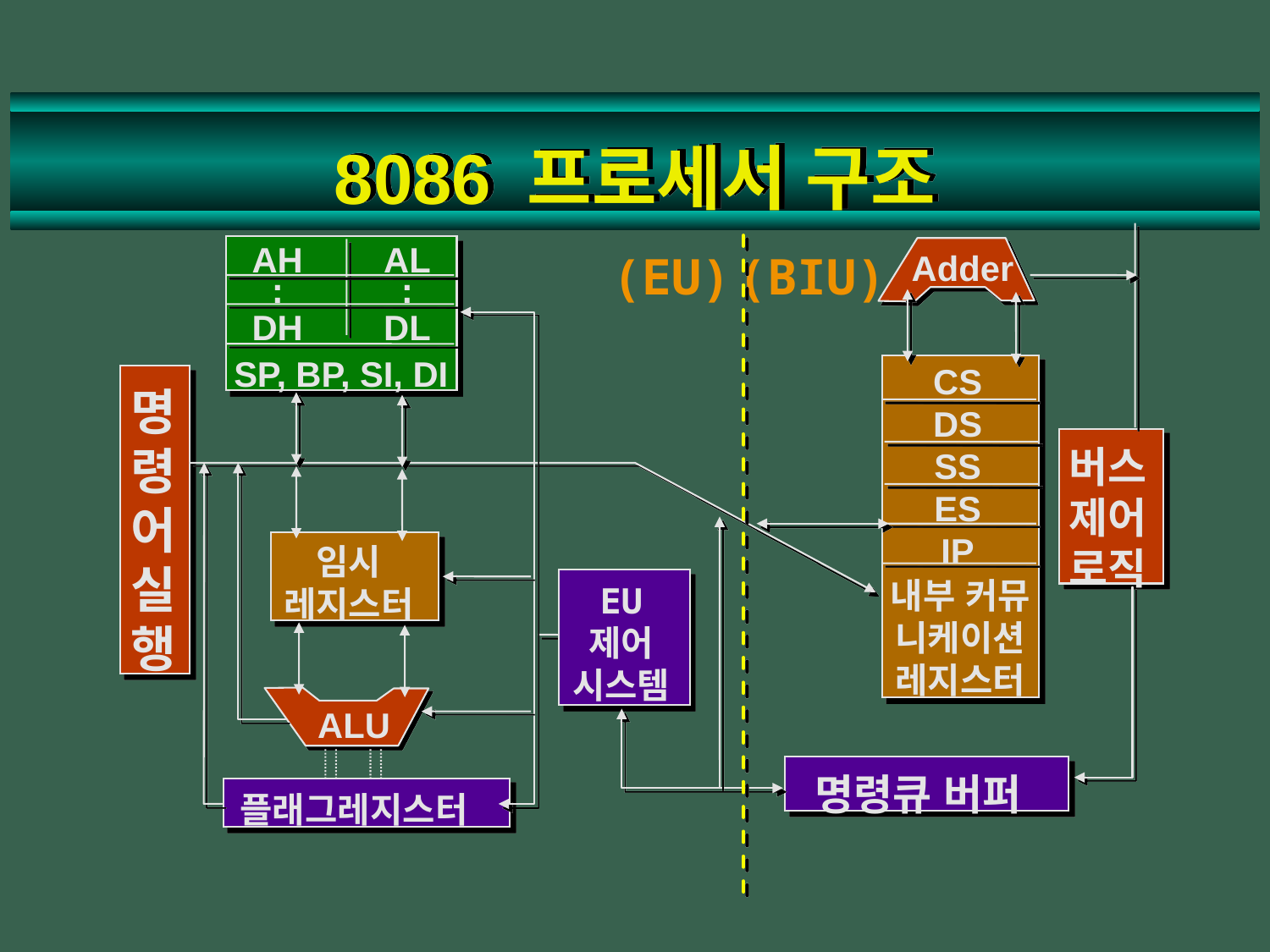

# 8086 프로세서 구조

AH
.
.
DH
AL
.
.
DL

(EU)
(BIU)
Adder

SP, BP, SI, DI
CS
DS
SS
ES
IP

명
령
어
실
행

버스
제어
로직

임시
레지스터

내부 커뮤
니케이션
레지스터

EU
제어
시스템

ALU

명령큐 버퍼

플래그레지스터